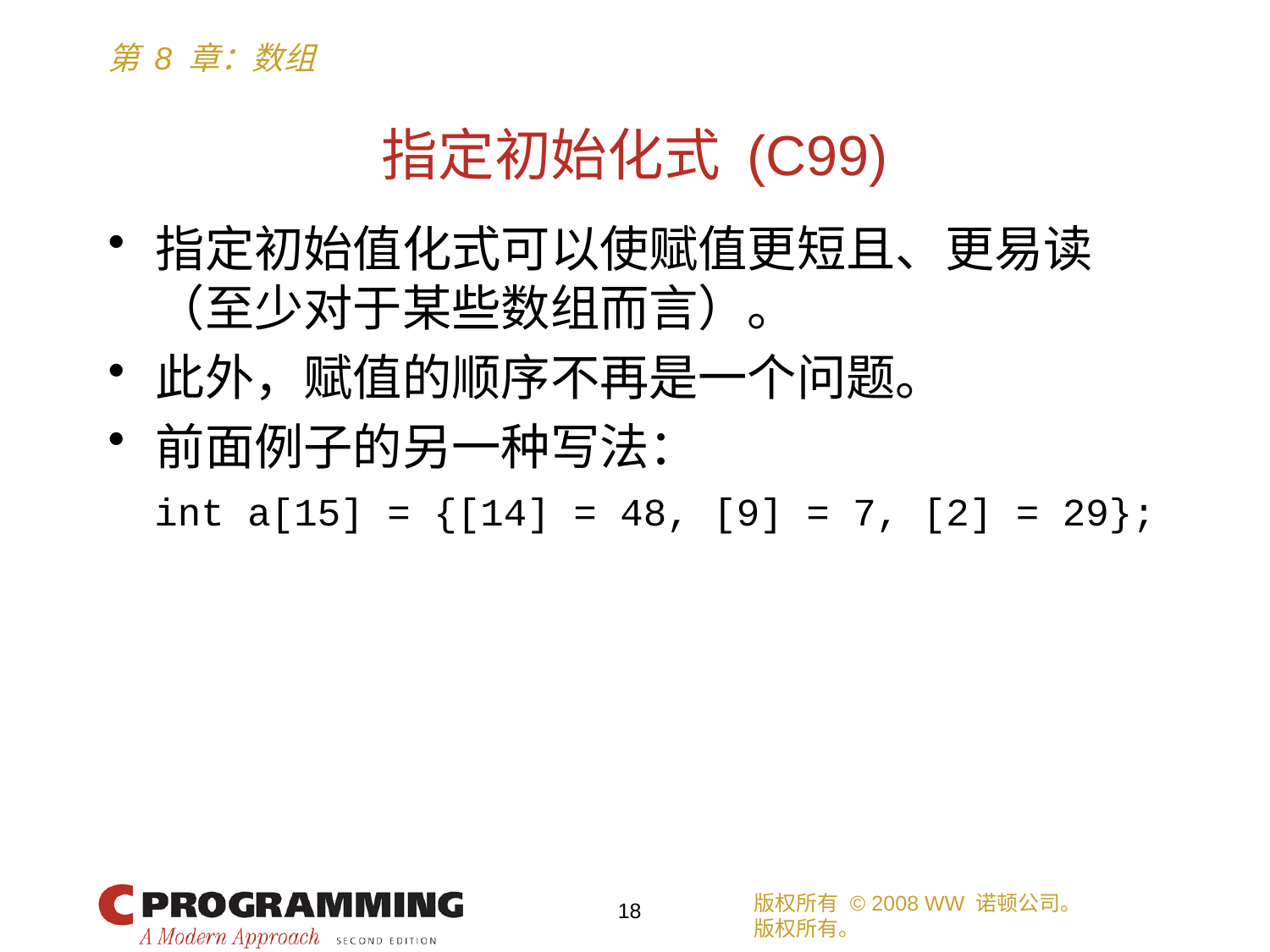

# 指定初始化式 (C99)
指定初始值化式可以使赋值更短且、更易读（至少对于某些数组而言）。
此外，赋值的顺序不再是一个问题。
前面例子的另一种写法：
  int a[15] = {[14] = 48, [9] = 7, [2] = 29};
版权所有 © 2008 WW 诺顿公司。
版权所有。
18